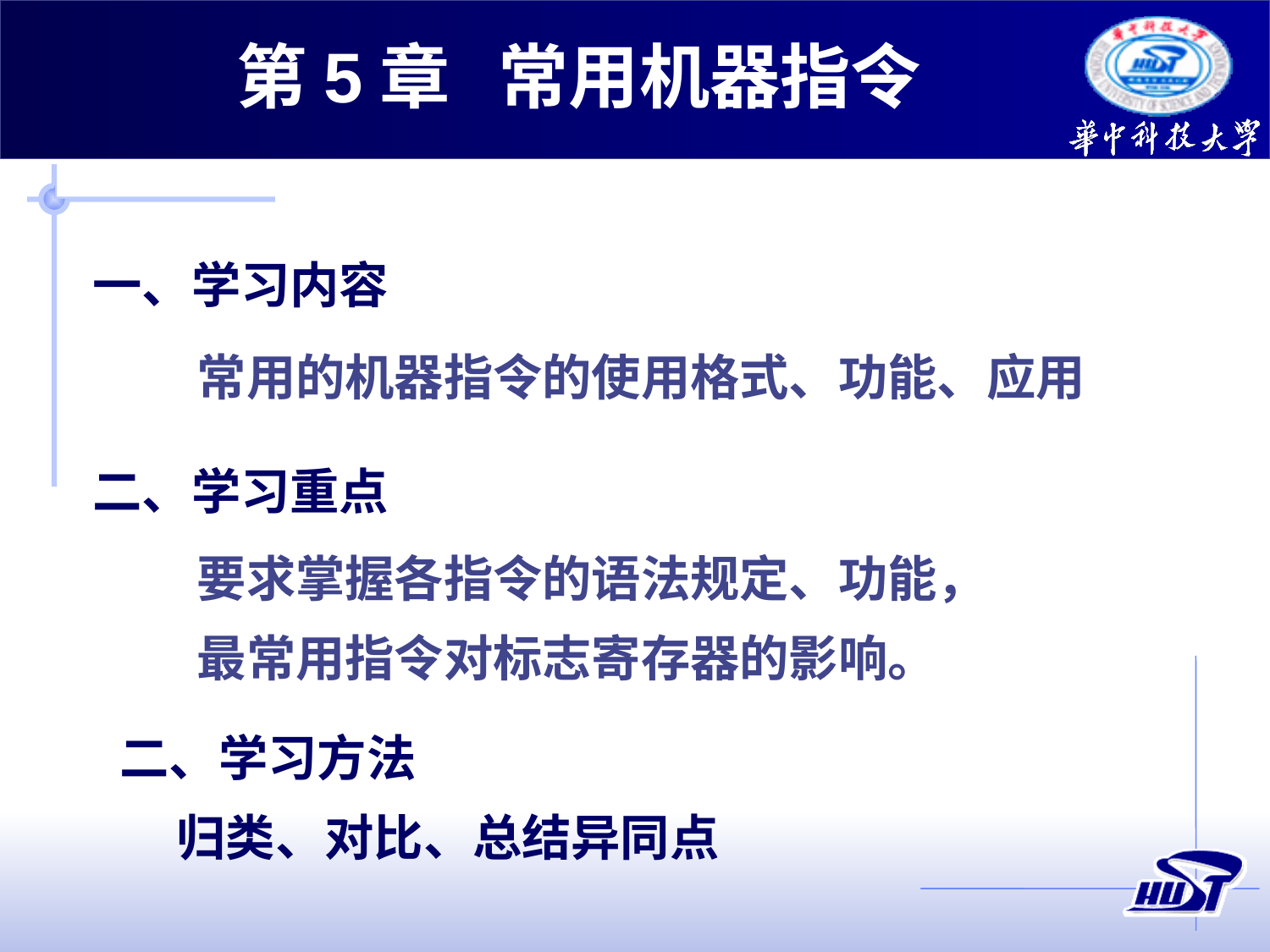

第5章   常用机器指令
一、学习内容
常用的机器指令的使用格式、功能、应用
二、学习重点
要求掌握各指令的语法规定、功能，
最常用指令对标志寄存器的影响。
二、学习方法
    归类、对比、总结异同点